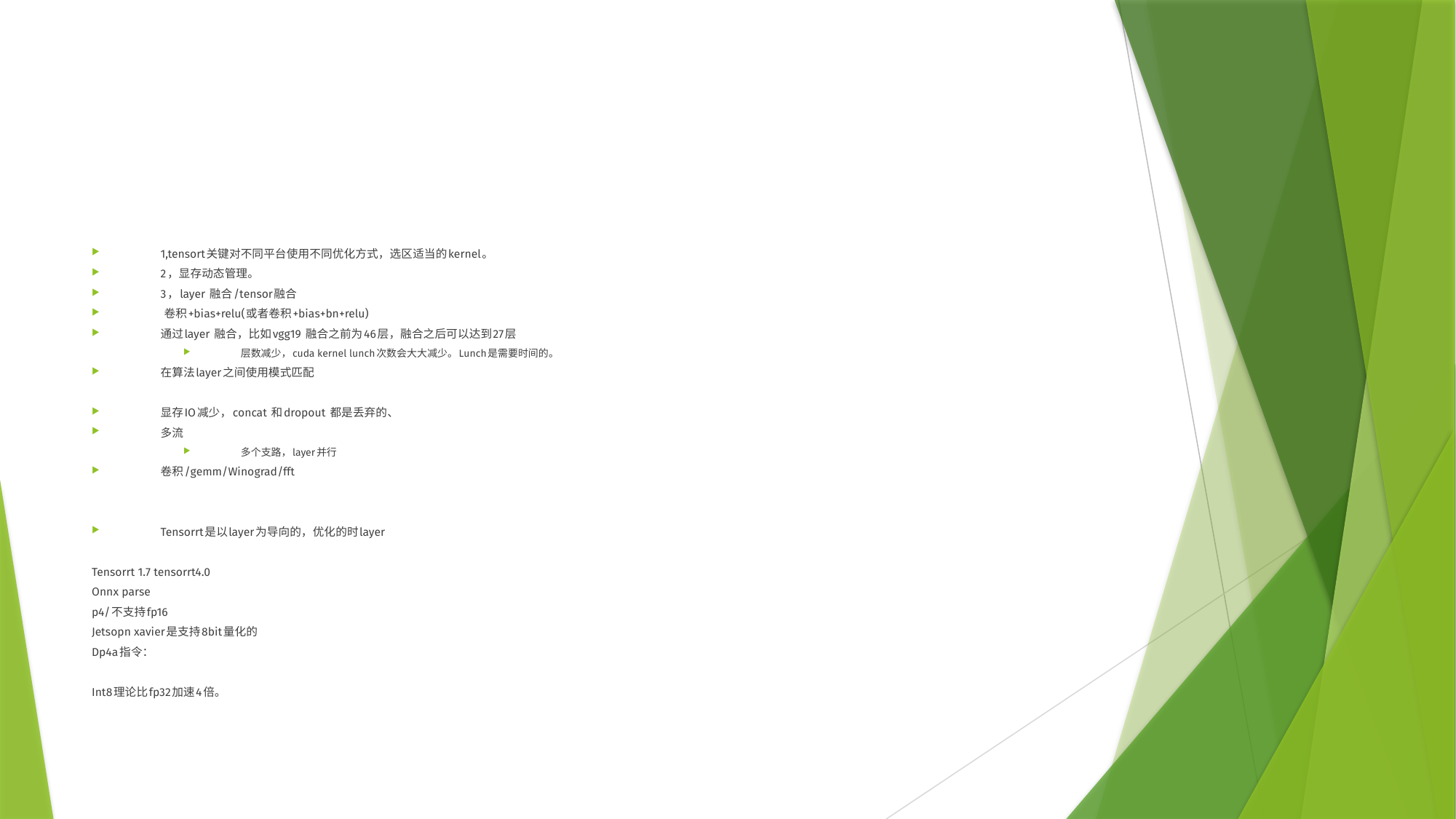

#
1,tensort关键对不同平台使用不同优化方式，选区适当的kernel。
2，显存动态管理。
3，layer 融合/tensor融合
 卷积+bias+relu(或者卷积+bias+bn+relu)
通过layer 融合，比如vgg19 融合之前为46层，融合之后可以达到27层
层数减少，cuda kernel lunch次数会大大减少。Lunch是需要时间的。
在算法layer之间使用模式匹配

显存IO减少，concat 和dropout 都是丢弃的、
多流
多个支路，layer并行
卷积/gemm/Winograd/fft

Tensorrt是以layer为导向的，优化的时layer

Tensorrt 1.7 tensorrt4.0
Onnx parse
p4/不支持fp16
Jetsopn xavier是支持8bit量化的
Dp4a指令：

Int8理论比fp32加速4倍。